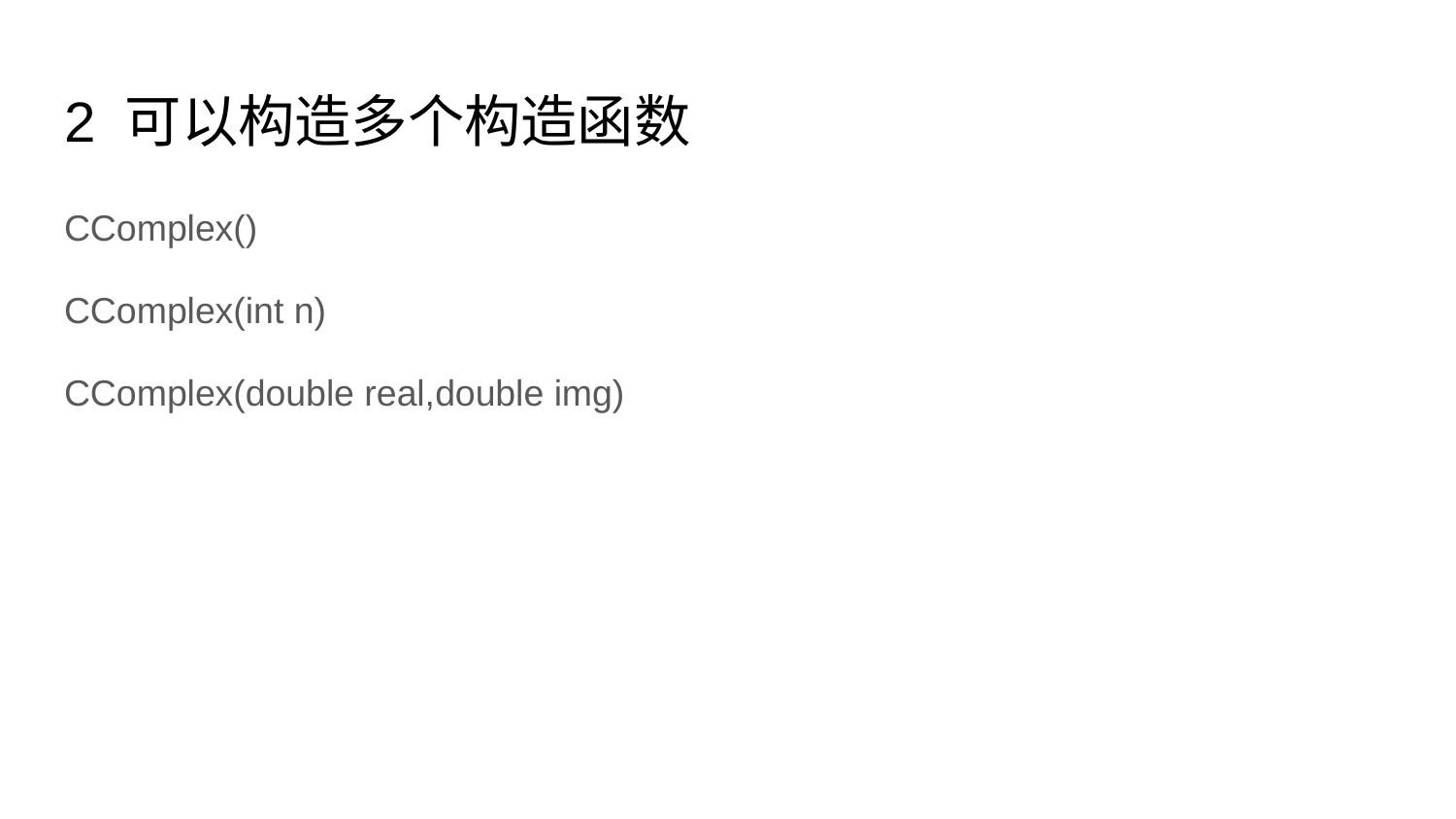

# 2 可以构造多个构造函数
CComplex()
CComplex(int n)
CComplex(double real,double img)